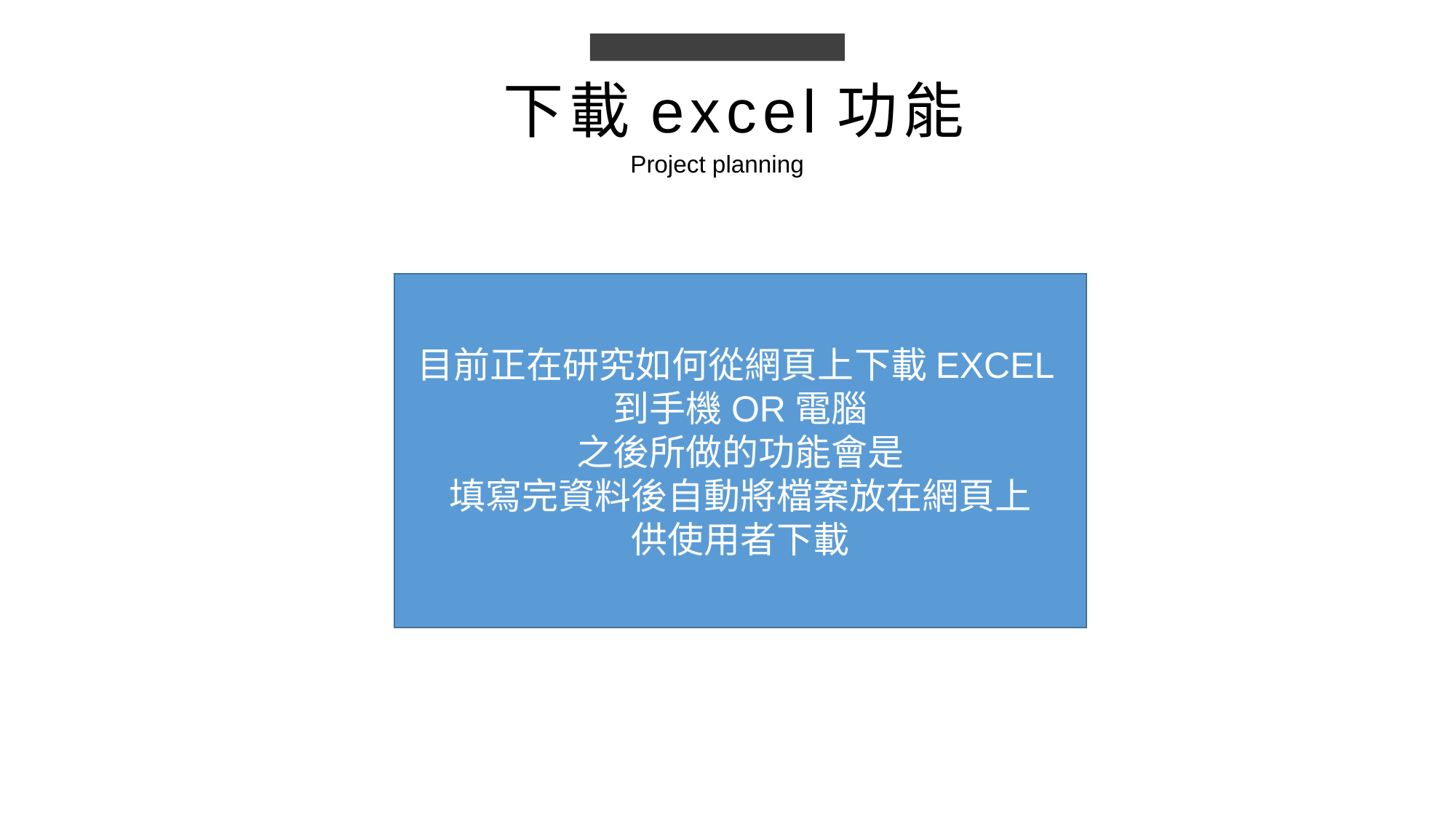

下載excel功能

Project planning
目前正在研究如何從網頁上下載EXCEL到手機OR電腦
之後所做的功能會是
填寫完資料後自動將檔案放在網頁上
供使用者下載